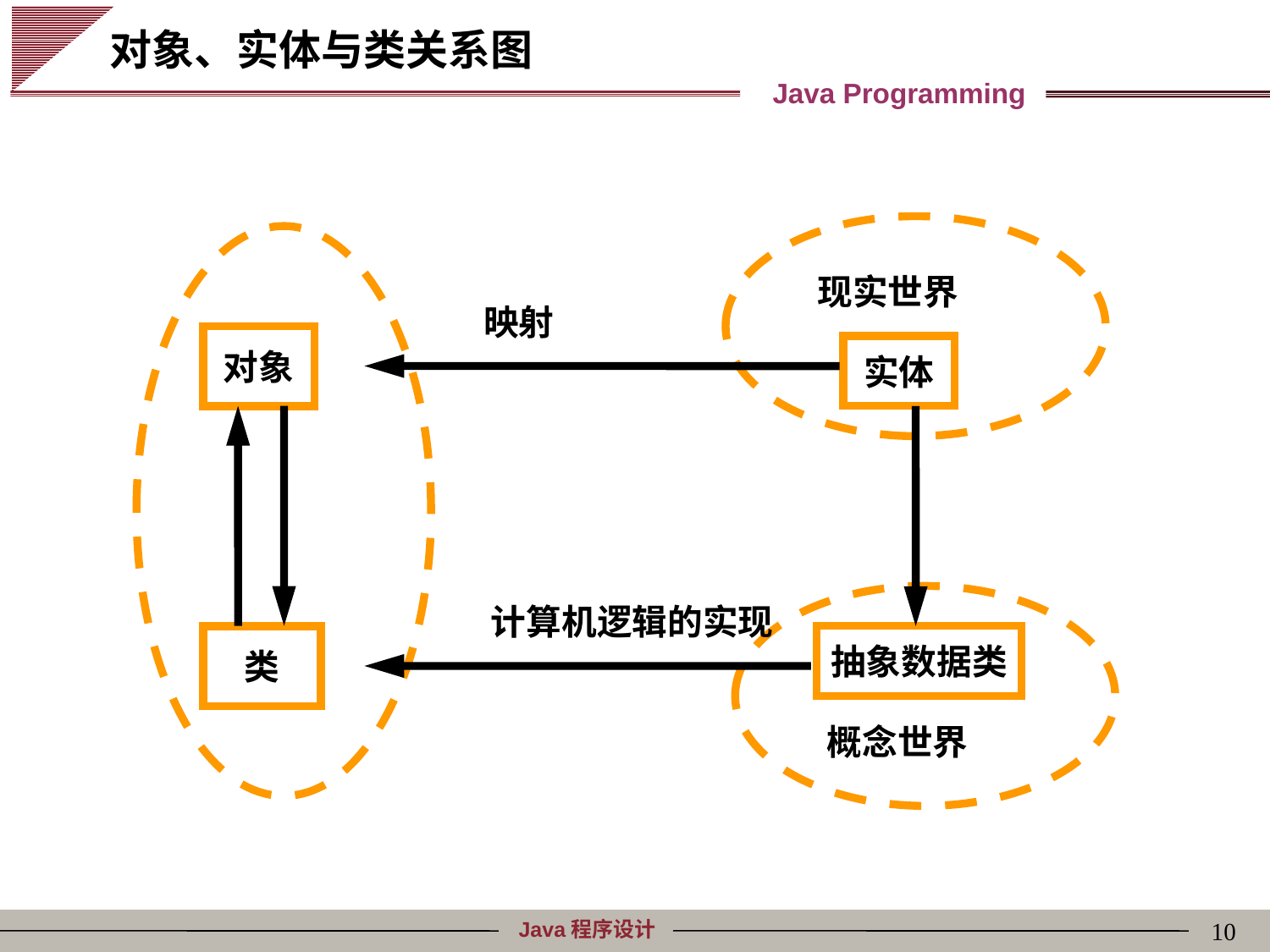

# 对象、实体与类关系图

现实世界
实体

映射
计算机逻辑的实现

对象

抽象数据类
概念世界
类